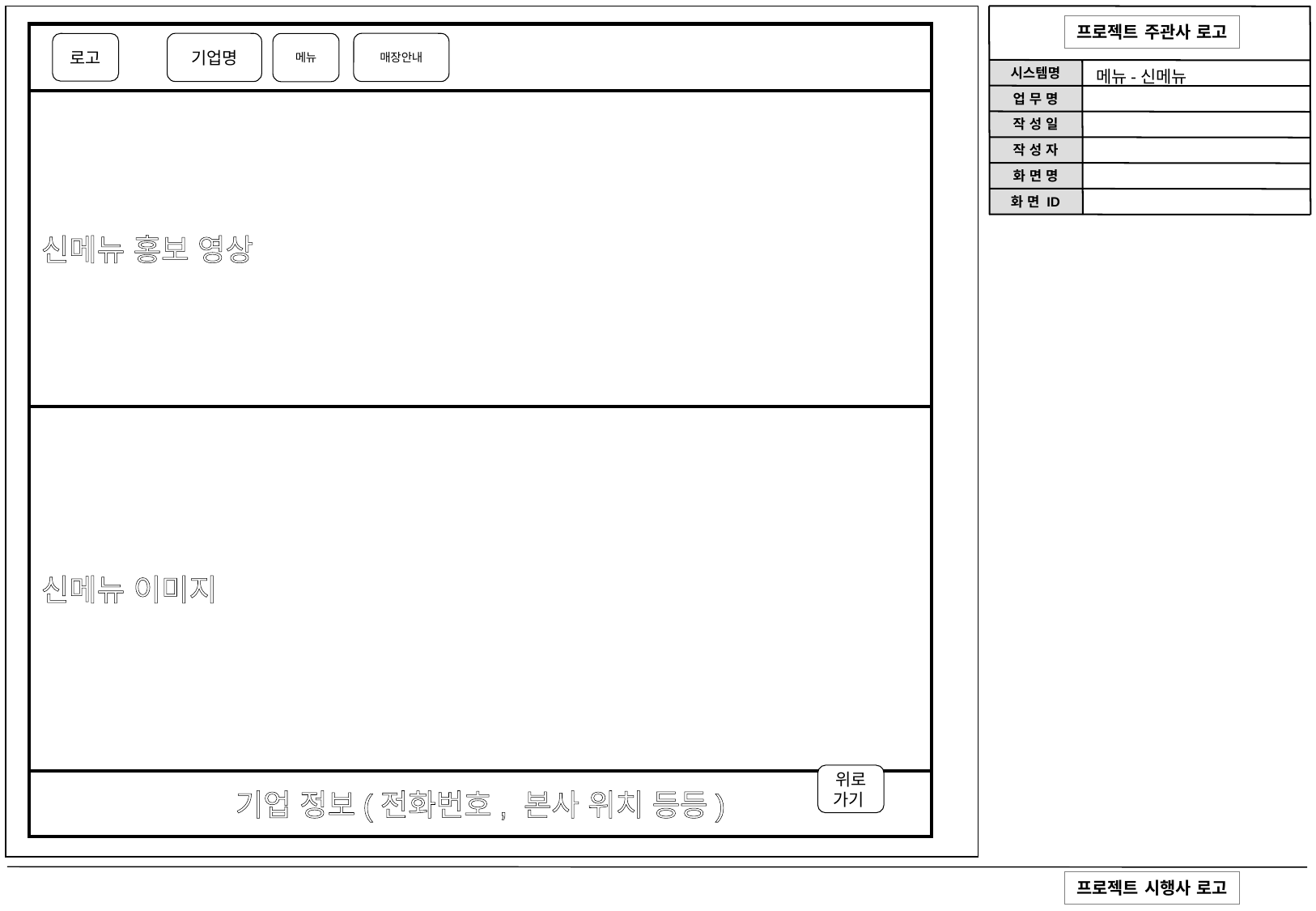

기업명
매장안내
로고
메뉴
메뉴-신메뉴
신메뉴 홍보 영상
신메뉴 이미지
위로가기
기업 정보(전화번호, 본사 위치 등등)